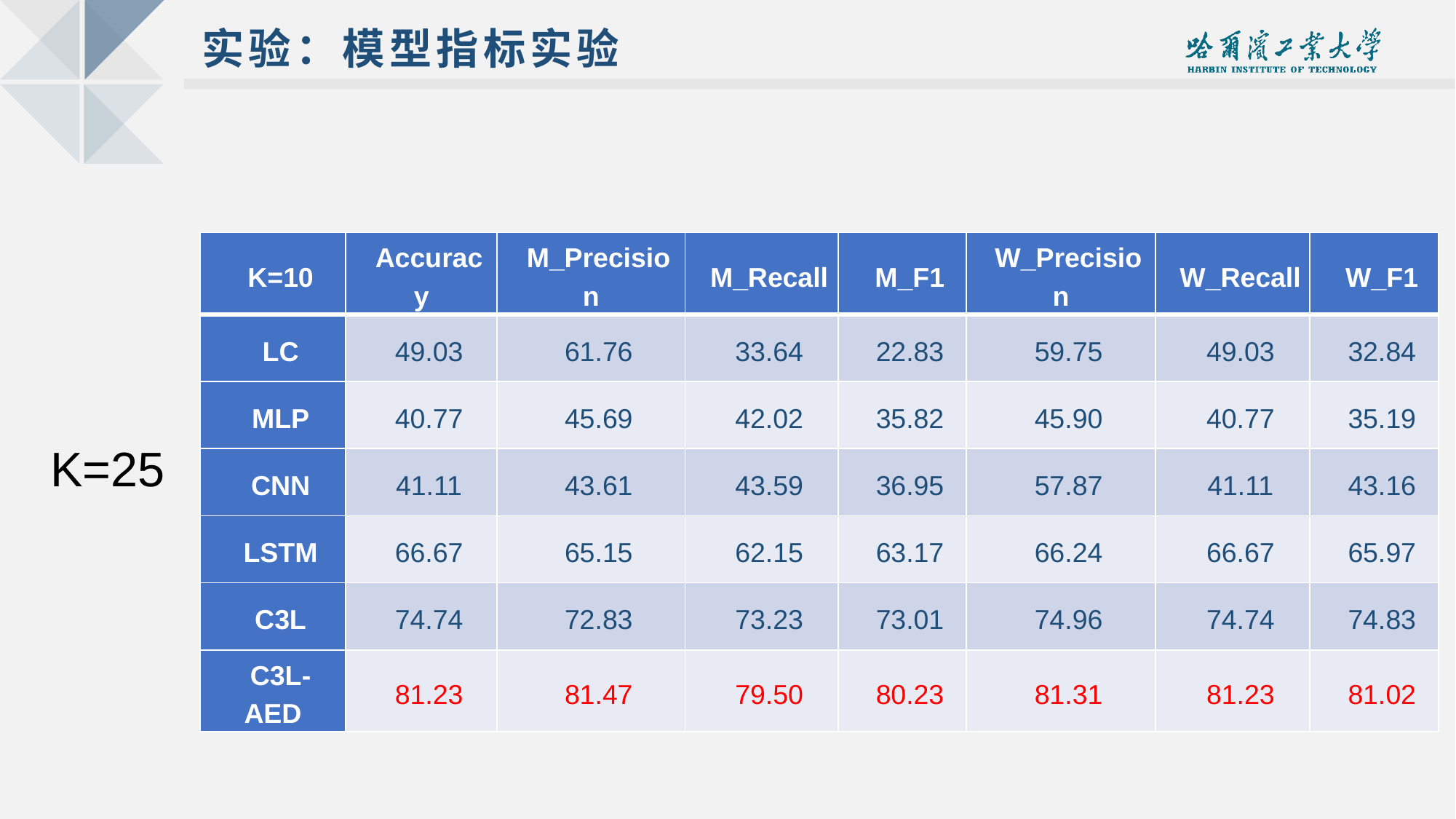

实验：模型指标实验

| K=10 | Accuracy | M\_Precision | M\_Recall | M\_F1 | W\_Precision | W\_Recall | W\_F1 |
| --- | --- | --- | --- | --- | --- | --- | --- |
| LC | 49.03 | 61.76 | 33.64 | 22.83 | 59.75 | 49.03 | 32.84 |
| MLP | 40.77 | 45.69 | 42.02 | 35.82 | 45.90 | 40.77 | 35.19 |
| CNN | 41.11 | 43.61 | 43.59 | 36.95 | 57.87 | 41.11 | 43.16 |
| LSTM | 66.67 | 65.15 | 62.15 | 63.17 | 66.24 | 66.67 | 65.97 |
| C3L | 74.74 | 72.83 | 73.23 | 73.01 | 74.96 | 74.74 | 74.83 |
| C3L-AED | 81.23 | 81.47 | 79.50 | 80.23 | 81.31 | 81.23 | 81.02 |
K=25